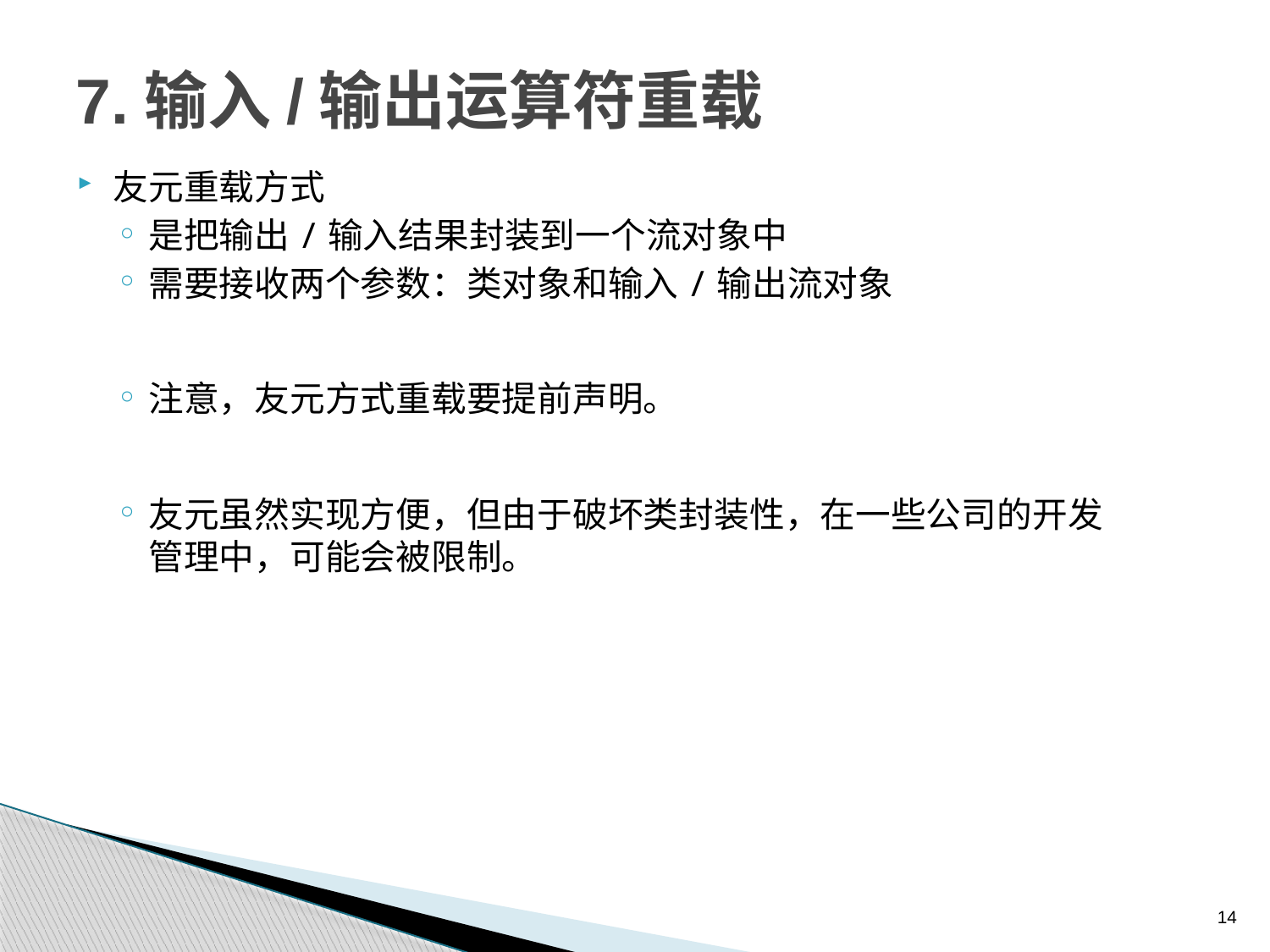

# 7.输入/输出运算符重载
友元重载方式
是把输出/输入结果封装到一个流对象中
需要接收两个参数：类对象和输入/输出流对象

注意，友元方式重载要提前声明。

友元虽然实现方便，但由于破坏类封装性，在一些公司的开发管理中，可能会被限制。

14